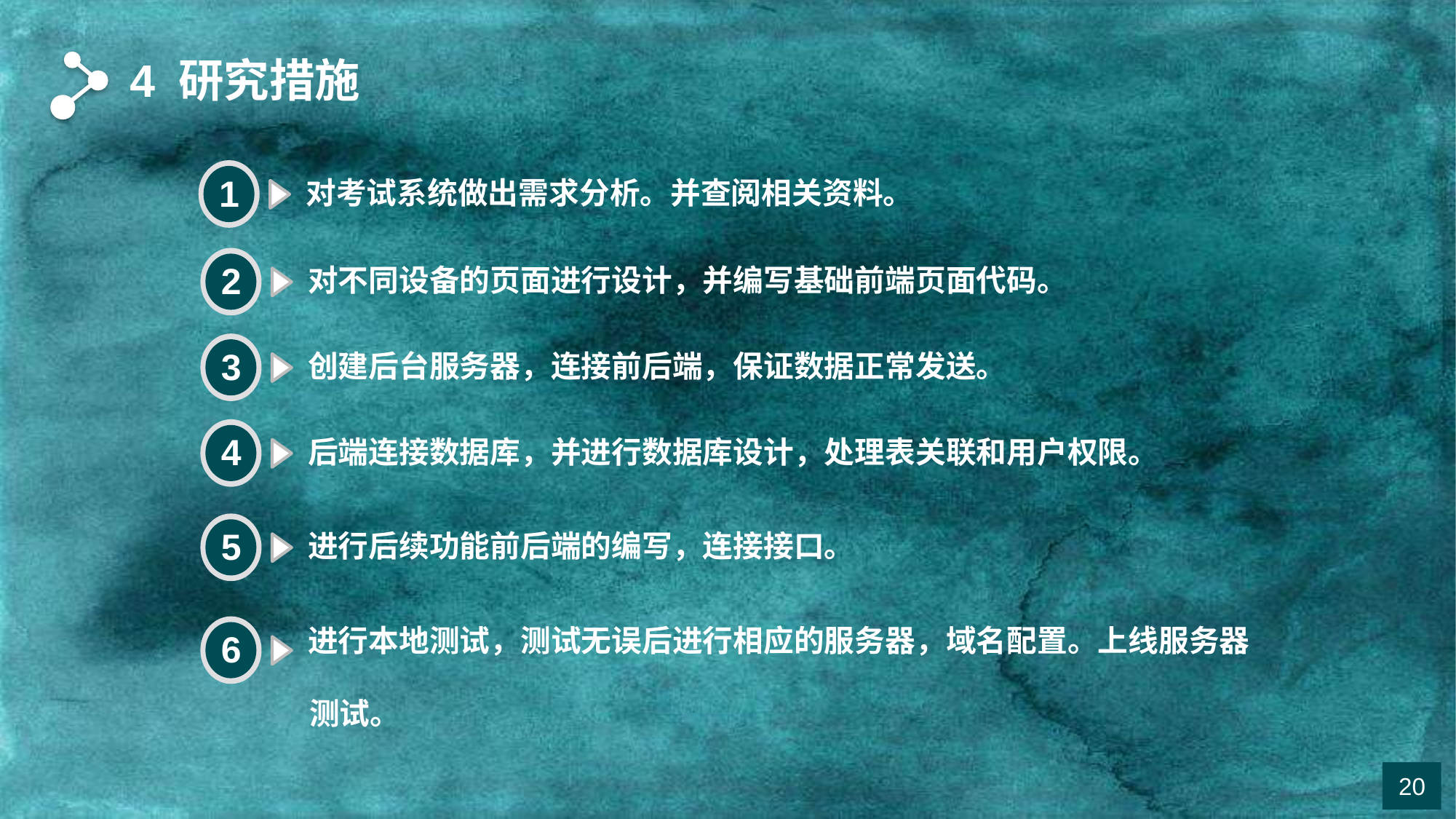

4 研究措施

1

 对考试系统做出需求分析。并查阅相关资料。

2

 对不同设备的页面进行设计，并编写基础前端页面代码。

3

 创建后台服务器，连接前后端，保证数据正常发送。

4

 后端连接数据库，并进行数据库设计，处理表关联和用户权限。

5

 进行后续功能前后端的编写，连接接口。

 进行本地测试，测试无误后进行相应的服务器，域名配置。上线服务器
 测试。

6